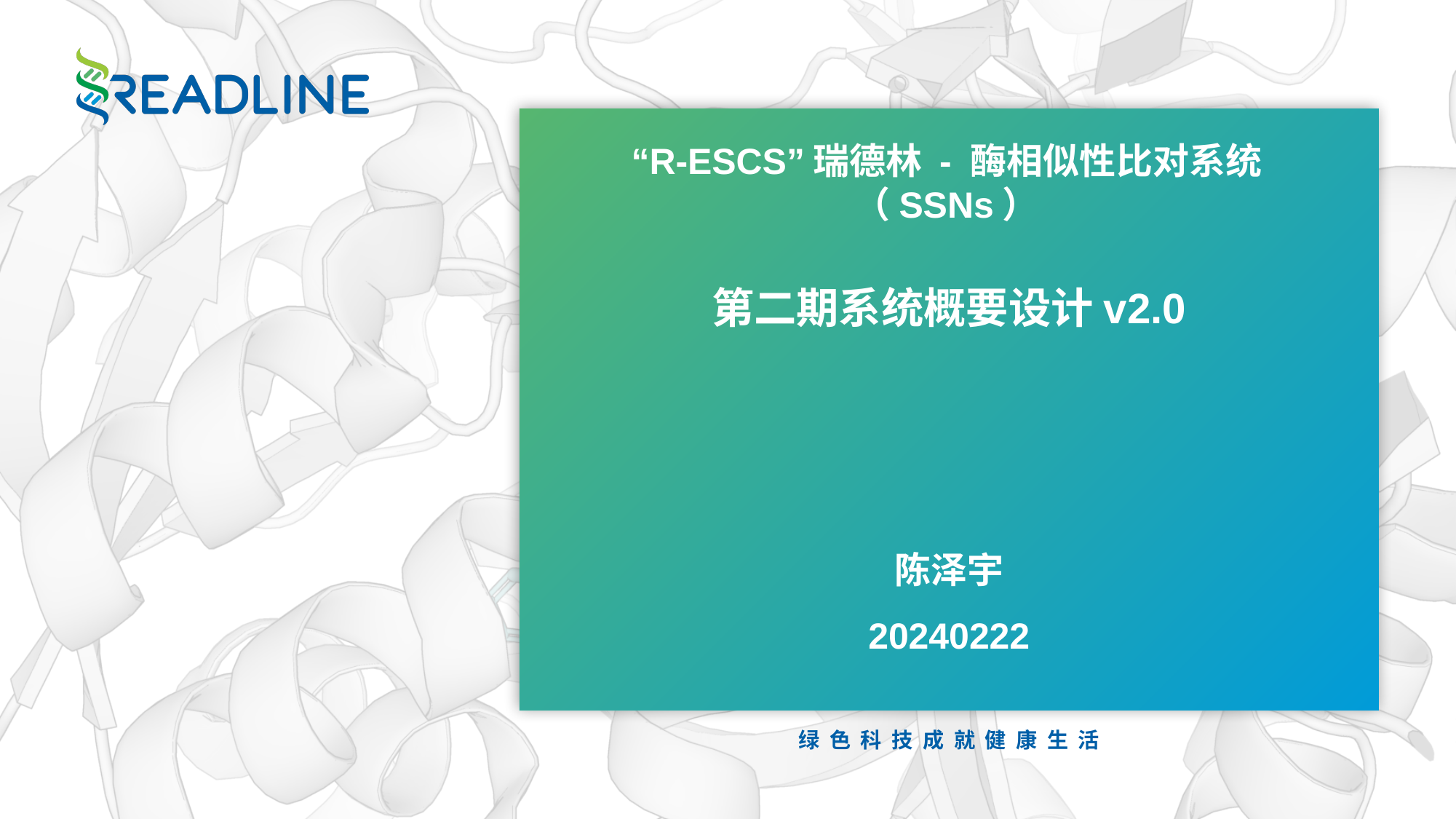

# “R-ESCS”瑞德林 - 酶相似性比对系统（SSNs）
第二期系统概要设计v2.0
陈泽宇
20240222